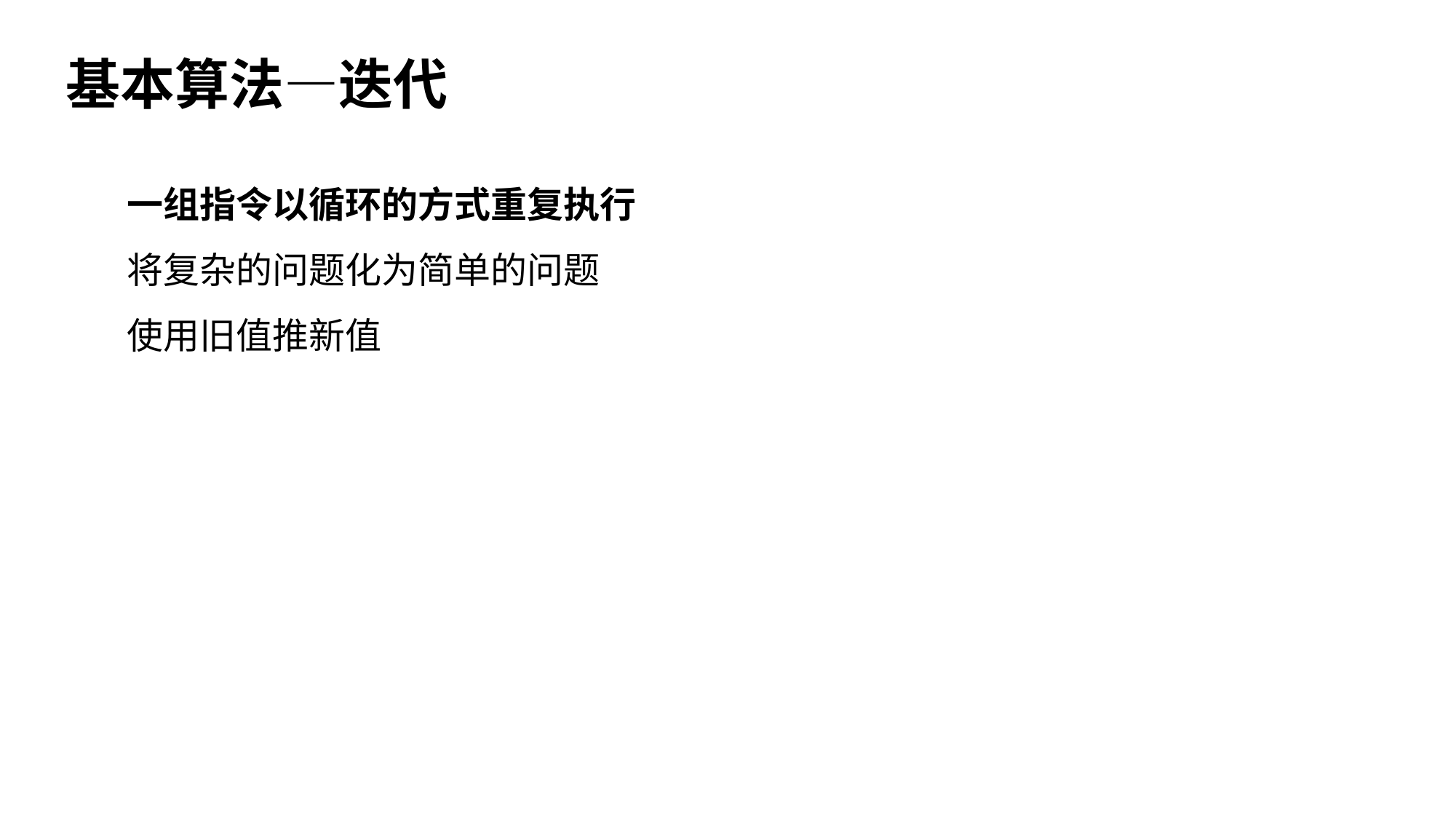

# 基本算法—迭代
一组指令以循环的方式重复执行
将复杂的问题化为简单的问题
使用旧值推新值